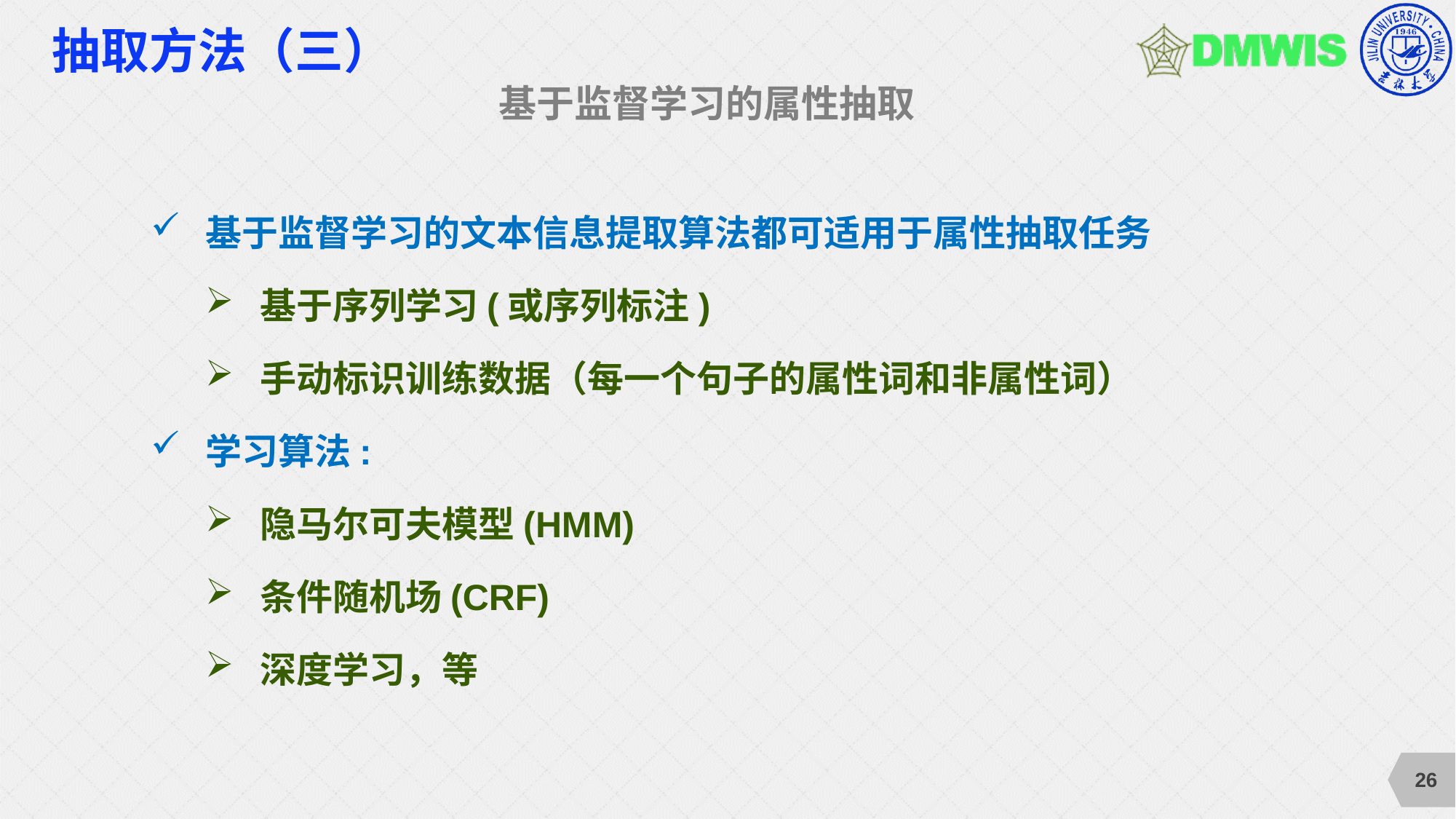

# 抽取方法（三）
基于监督学习的属性抽取
基于监督学习的文本信息提取算法都可适用于属性抽取任务
基于序列学习(或序列标注)
手动标识训练数据（每一个句子的属性词和非属性词）
学习算法:
隐马尔可夫模型(HMM)
条件随机场(CRF)
深度学习，等

26